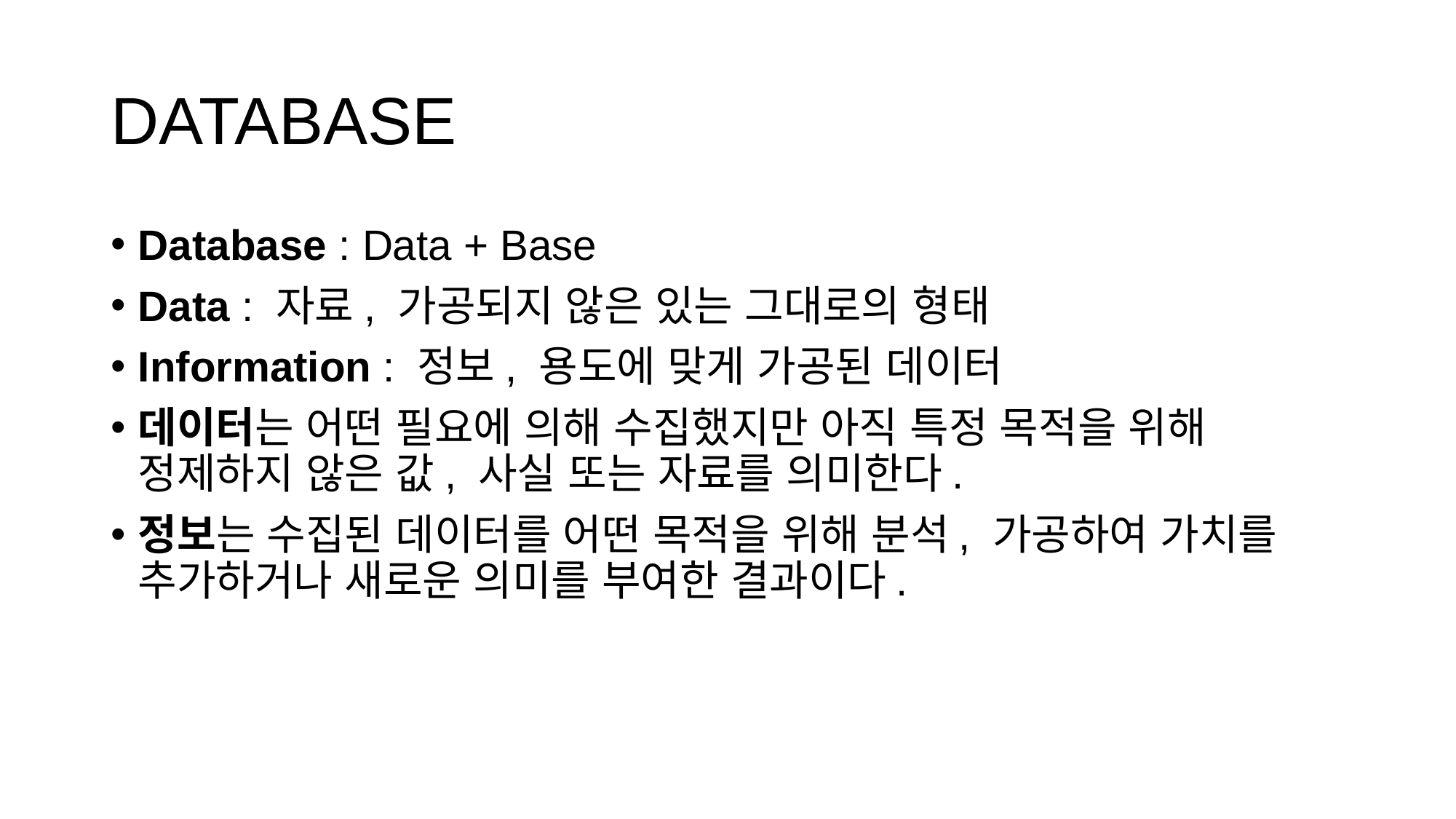

# DATABASE
Database : Data + Base
Data : 자료, 가공되지 않은 있는 그대로의 형태
Information : 정보, 용도에 맞게 가공된 데이터
데이터는 어떤 필요에 의해 수집했지만 아직 특정 목적을 위해 정제하지 않은 값, 사실 또는 자료를 의미한다.
정보는 수집된 데이터를 어떤 목적을 위해 분석, 가공하여 가치를 추가하거나 새로운 의미를 부여한 결과이다.